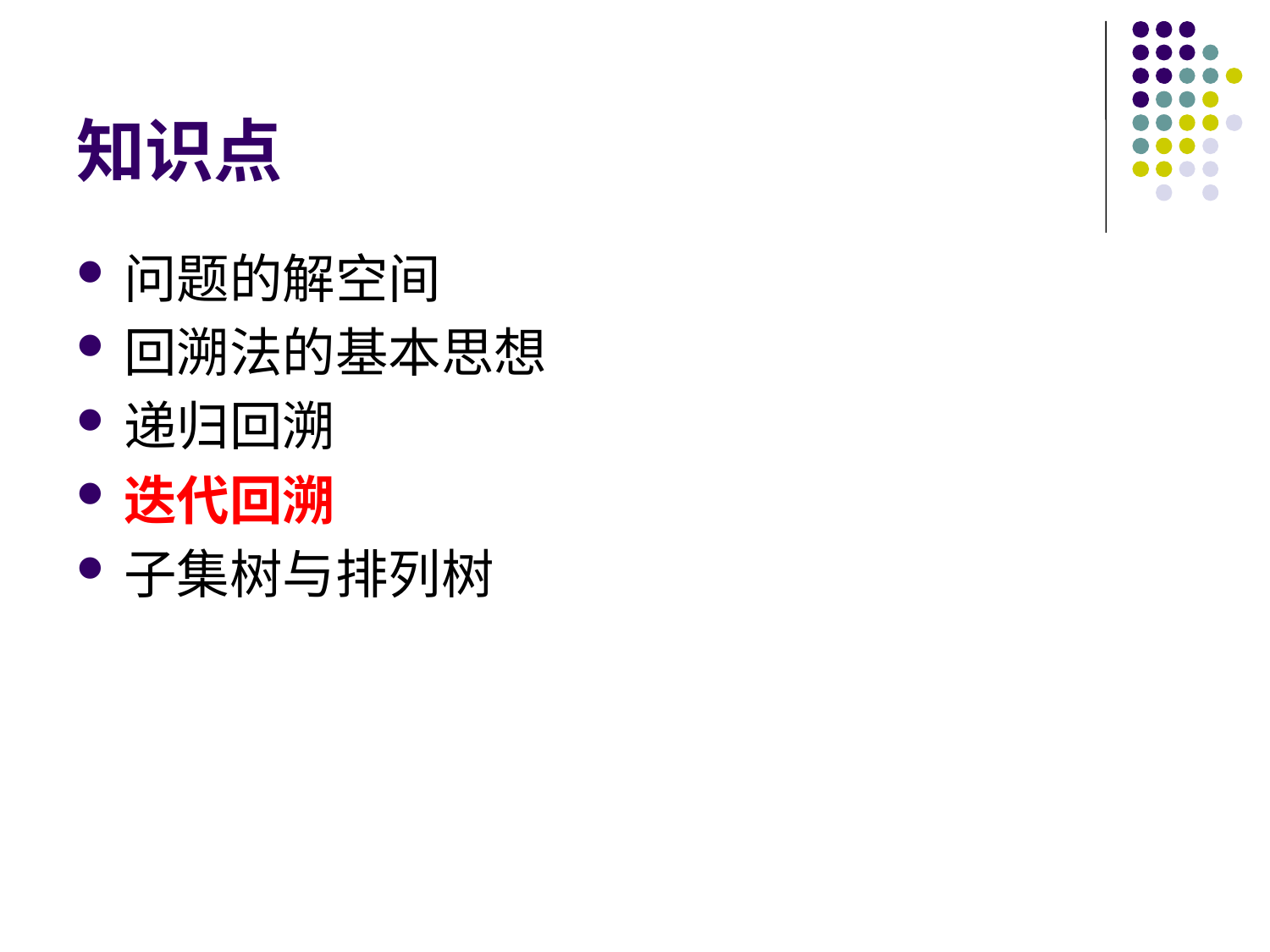

# 知识点
问题的解空间
回溯法的基本思想
递归回溯
迭代回溯
子集树与排列树